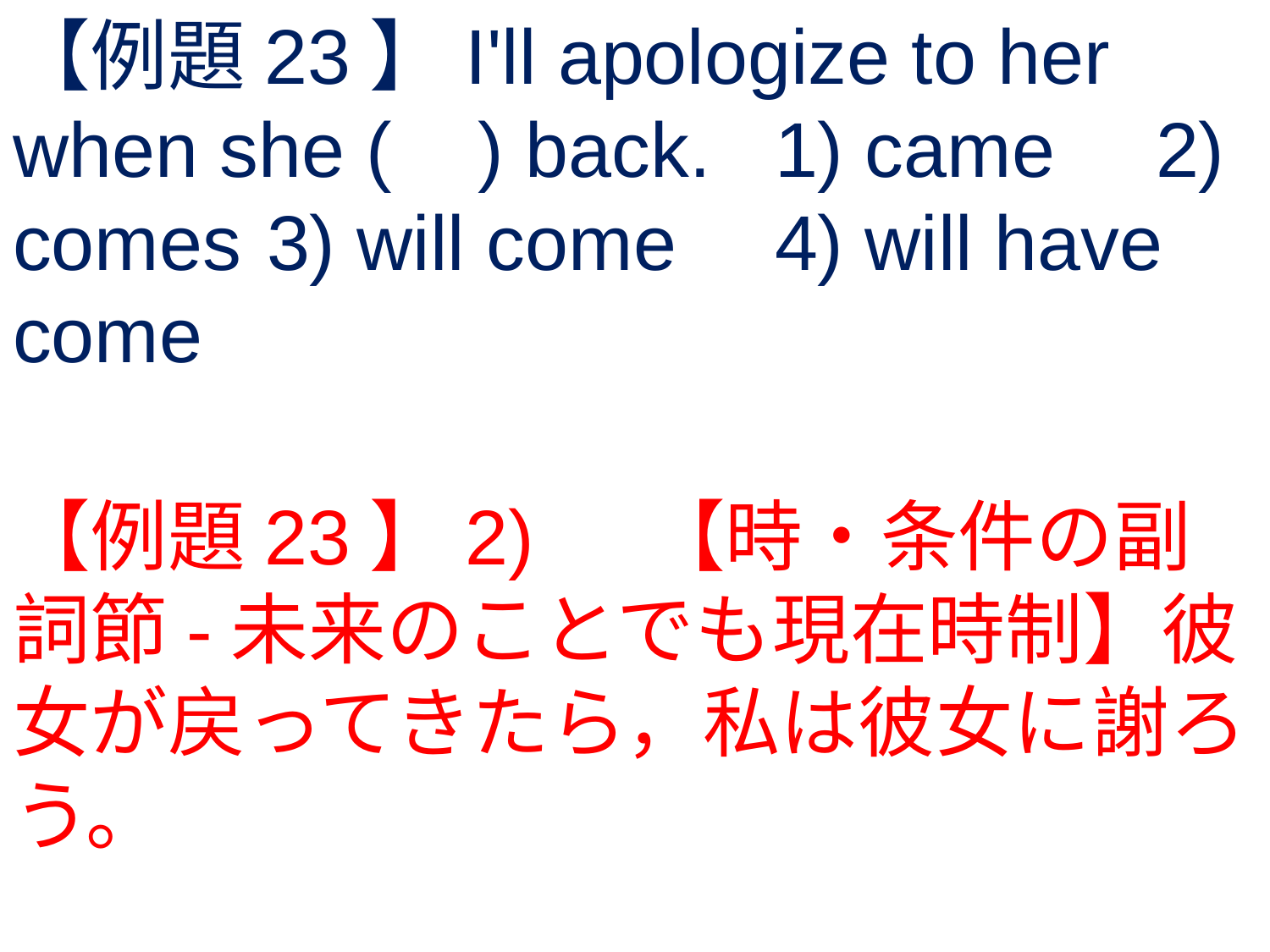

# 【例題23】I'll apologize to her when she (    ) back.	1) came	2) comes	3) will come	4) will have come
【例題23】2) 	【時・条件の副詞節-未来のことでも現在時制】彼女が戻ってきたら，私は彼女に謝ろう。